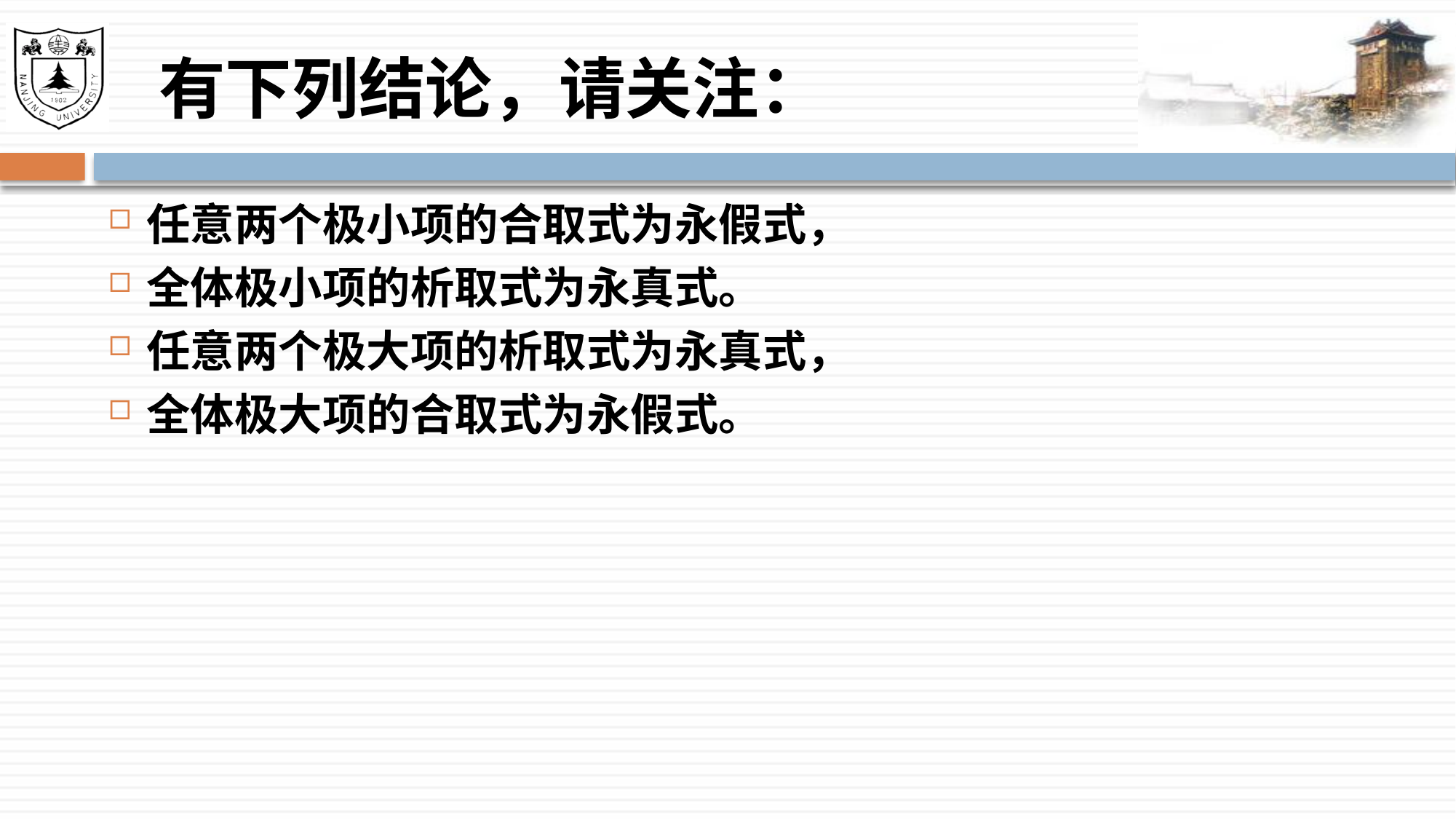

# 有下列结论，请关注：
任意两个极小项的合取式为永假式，
全体极小项的析取式为永真式。
任意两个极大项的析取式为永真式，
全体极大项的合取式为永假式。